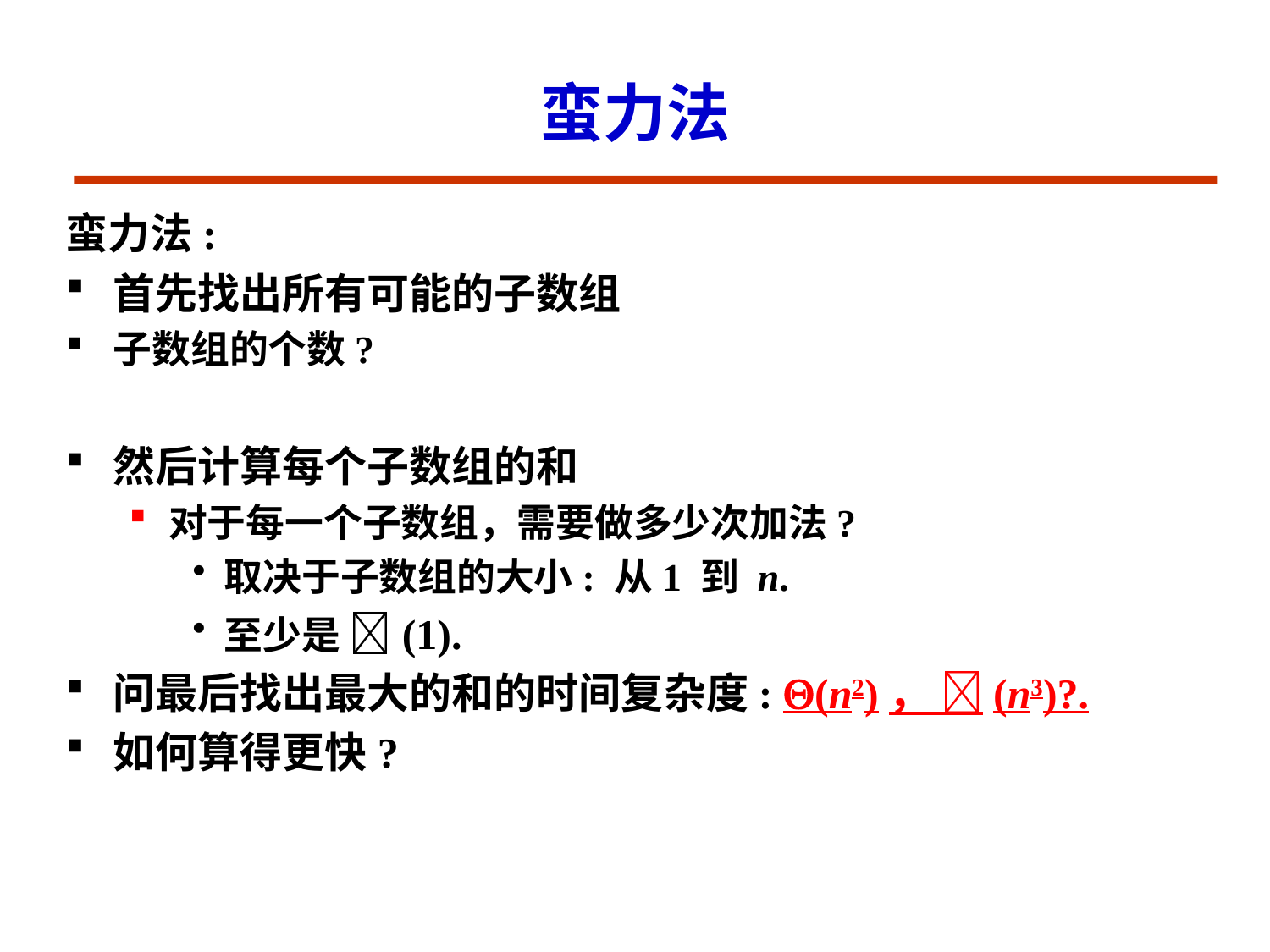

# 蛮力法
蛮力法:
首先找出所有可能的子数组
子数组的个数?

然后计算每个子数组的和
对于每一个子数组，需要做多少次加法?
取决于子数组的大小: 从1 到 n.
至少是 Ω(1).
问最后找出最大的和的时间复杂度: Θ(n2)， Θ(n3)?.
如何算得更快?